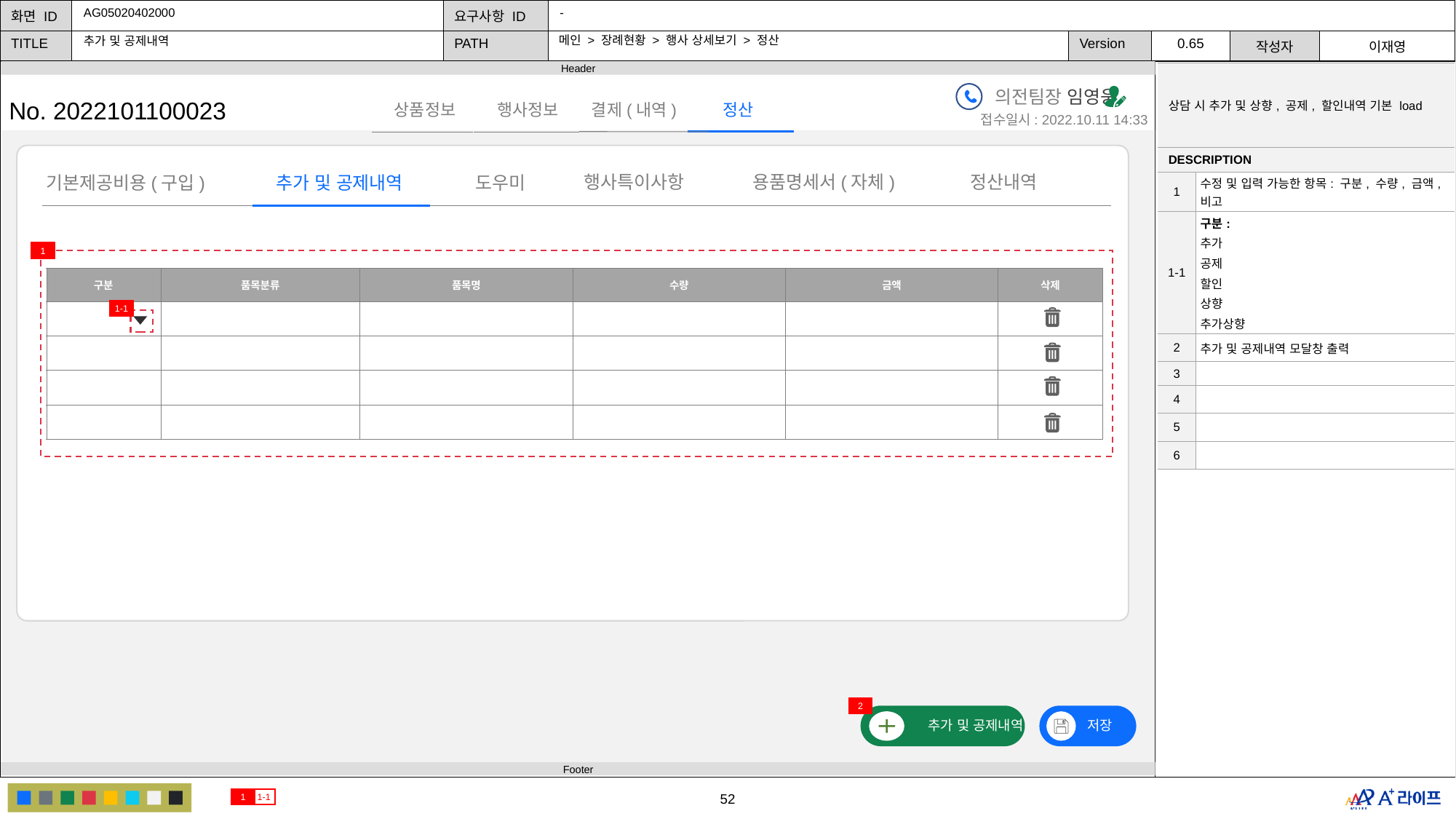

AG05020402000
-
메인 > 장례현황 > 행사 상세보기 > 정산
추가 및 공제내역
| 상담 시 추가 및 상향, 공제, 할인내역 기본 load |  |
| --- | --- |
| DESCRIPTION |  |
| 1 | 수정 및 입력 가능한 항목: 구분, 수량, 금액, 비고 |
| 1-1 | 구분: 추가 공제 할인 상향 추가상향 |
| 2 | 추가 및 공제내역 모달창 출력 |
| 3 |  |
| 4 |  |
| 5 |  |
| 6 |  |
의전팀장 임영웅

No. 2022101100023
행사정보
결제(내역)
정산
상품정보
접수일시: 2022.10.11 14:33

행사특이사항
용품명세서(자체)
정산내역
기본제공비용(구입)
추가 및 공제내역
도우미
1

| 구분 | 품목분류 | 품목명 | 수량 | 금액 | 삭제 |
| --- | --- | --- | --- | --- | --- |
|  |  |  |  |  |  |
|  |  |  |  |  |  |
|  |  |  |  |  |  |
|  |  |  |  |  |  |
1-1

2

추가 및 공제내역

저장

1
1-1